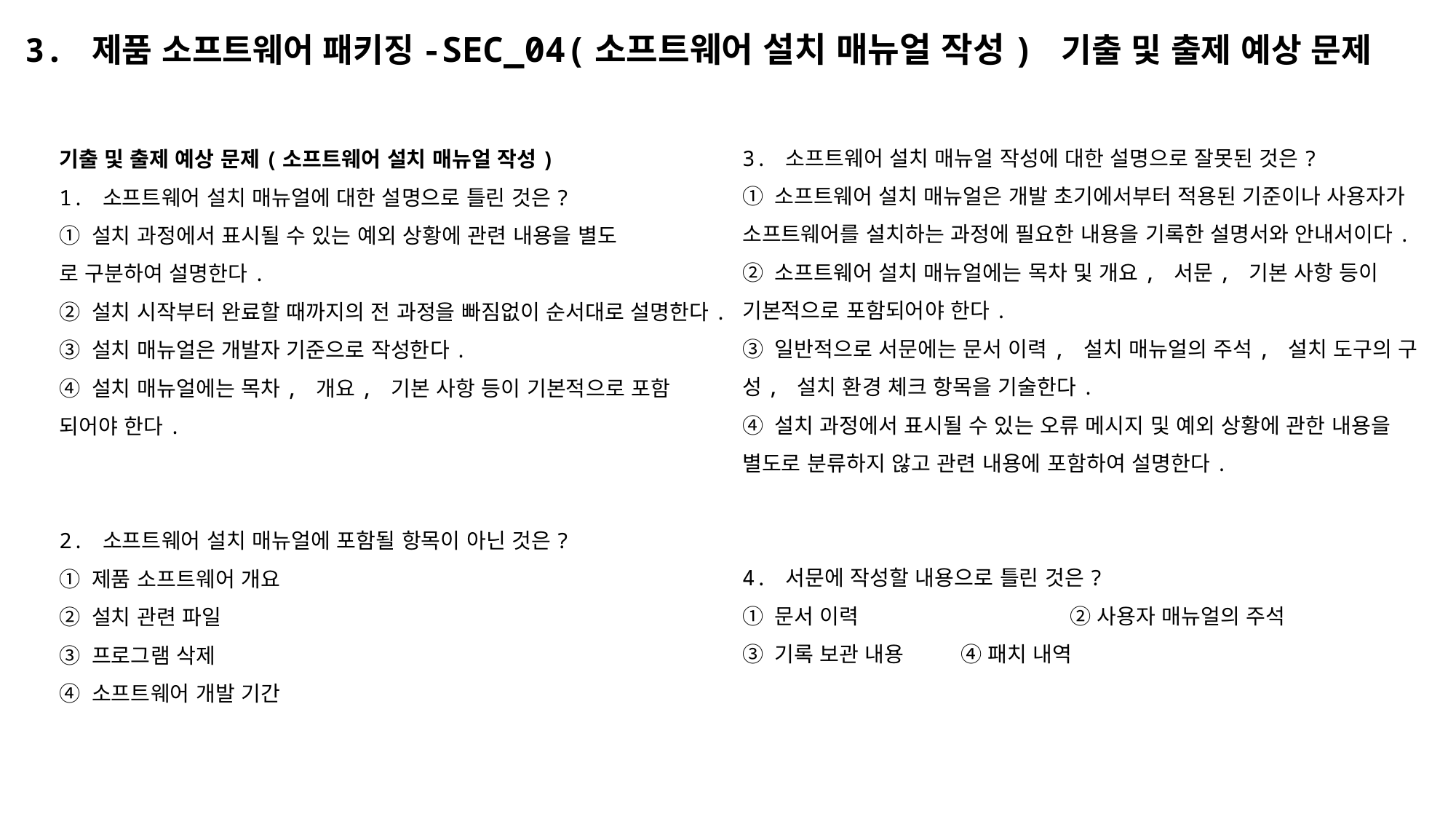

# 3. 제품 소프트웨어 패키징-SEC_04(소프트웨어 설치 매뉴얼 작성) 기출 및 출제 예상 문제
3. 소프트웨어 설치 매뉴얼 작성에 대한 설명으로 잘못된 것은?
① 소프트웨어 설치 매뉴얼은 개발 초기에서부터 적용된 기준이나 사용자가 소프트웨어를 설치하는 과정에 필요한 내용을 기록한 설명서와 안내서이다.
② 소프트웨어 설치 매뉴얼에는 목차 및 개요, 서문, 기본 사항 등이 기본적으로 포함되어야 한다.
③ 일반적으로 서문에는 문서 이력, 설치 매뉴얼의 주석, 설치 도구의 구성, 설치 환경 체크 항목을 기술한다.
④ 설치 과정에서 표시될 수 있는 오류 메시지 및 예외 상황에 관한 내용을 별도로 분류하지 않고 관련 내용에 포함하여 설명한다.

4. 서문에 작성할 내용으로 틀린 것은?
① 문서 이력		② 사용자 매뉴얼의 주석
③ 기록 보관 내용	④ 패치 내역
기출 및 출제 예상 문제(소프트웨어 설치 매뉴얼 작성)
1. 소프트웨어 설치 매뉴얼에 대한 설명으로 틀린 것은?
① 설치 과정에서 표시될 수 있는 예외 상황에 관련 내용을 별도
로 구분하여 설명한다.
② 설치 시작부터 완료할 때까지의 전 과정을 빠짐없이 순서대로 설명한다.
③ 설치 매뉴얼은 개발자 기준으로 작성한다.
④ 설치 매뉴얼에는 목차, 개요, 기본 사항 등이 기본적으로 포함 되어야 한다.

2. 소프트웨어 설치 매뉴얼에 포함될 항목이 아닌 것은?
① 제품 소프트웨어 개요
② 설치 관련 파일
③ 프로그램 삭제
④ 소프트웨어 개발 기간